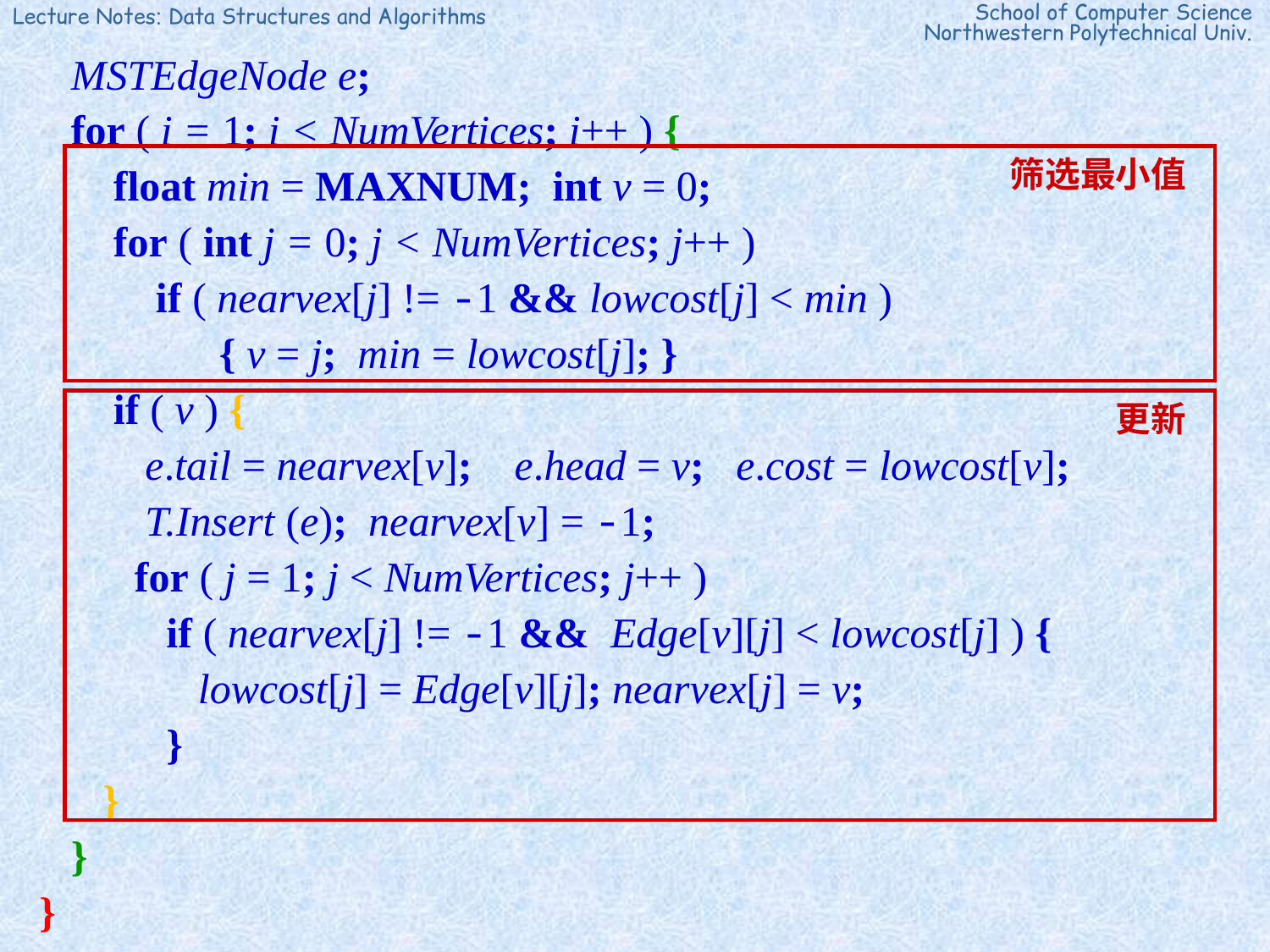

MSTEdgeNode e;
   for ( i = 1; i < NumVertices; i++ ) {
       float min = MAXNUM;  int v = 0;
       for ( int j = 0; j < NumVertices; j++ )
           if ( nearvex[j] != -1 && lowcost[j] < min )
  	     { v = j;  min = lowcost[j]; }
       if ( v ) {
          e.tail = nearvex[v];    e.head = v;   e.cost = lowcost[v];
          T.Insert (e);  nearvex[v] = -1;
         for ( j = 1; j < NumVertices; j++ )
            if ( nearvex[j] != -1 &&  Edge[v][j] < lowcost[j] ) {
               lowcost[j] = Edge[v][j]; nearvex[j] = v;
            }
      }
   }
}
筛选最小值
更新